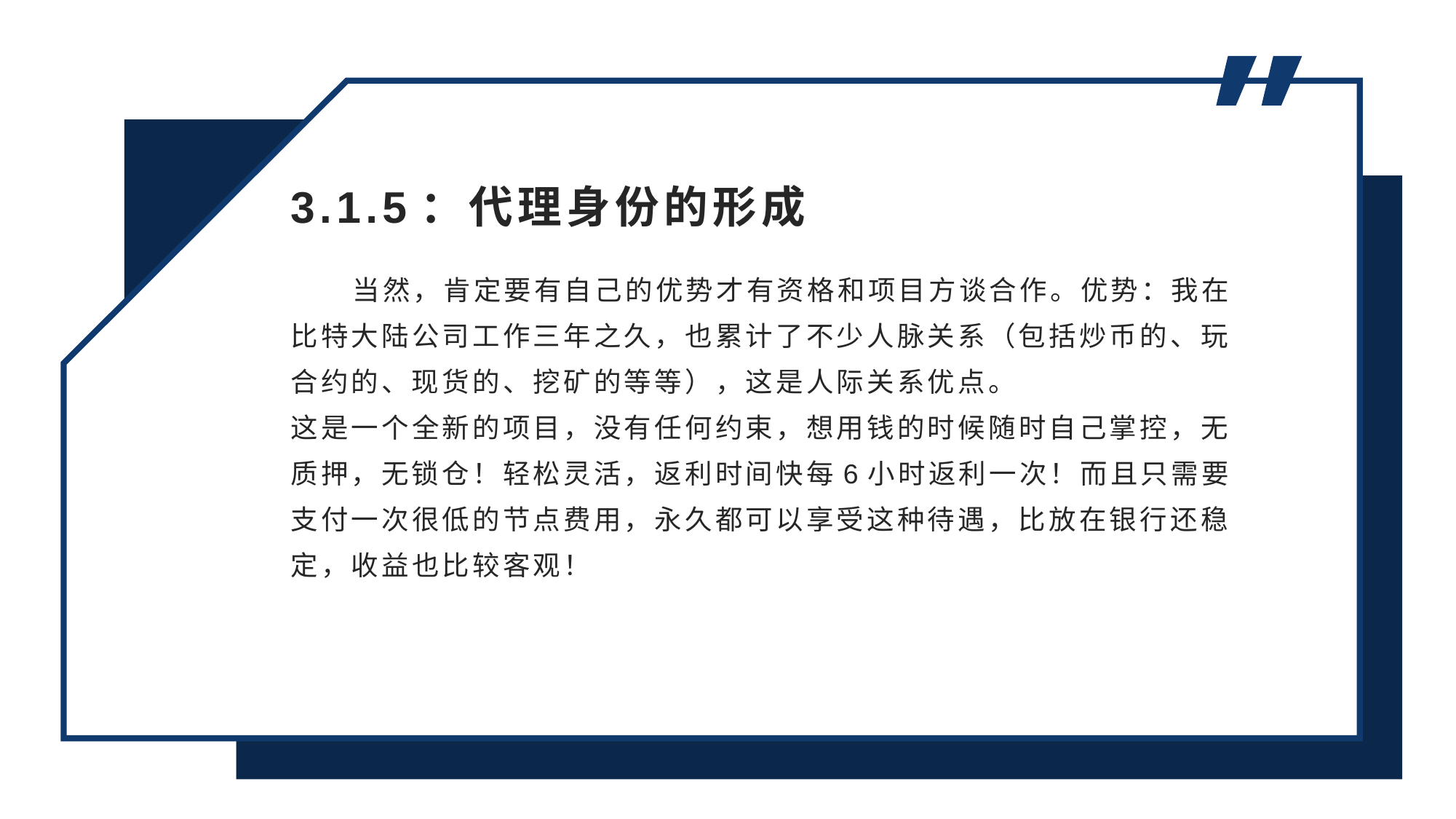

3.1.5：代理身份的形成

      当然，肯定要有自己的优势才有资格和项目方谈合作。优势：我在比特大陆公司工作三年之久，也累计了不少人脉关系（包括炒币的、玩合约的、现货的、挖矿的等等），这是人际关系优点。
这是一个全新的项目，没有任何约束，想用钱的时候随时自己掌控，无质押，无锁仓！轻松灵活，返利时间快每6小时返利一次！而且只需要支付一次很低的节点费用，永久都可以享受这种待遇，比放在银行还稳定，收益也比较客观！